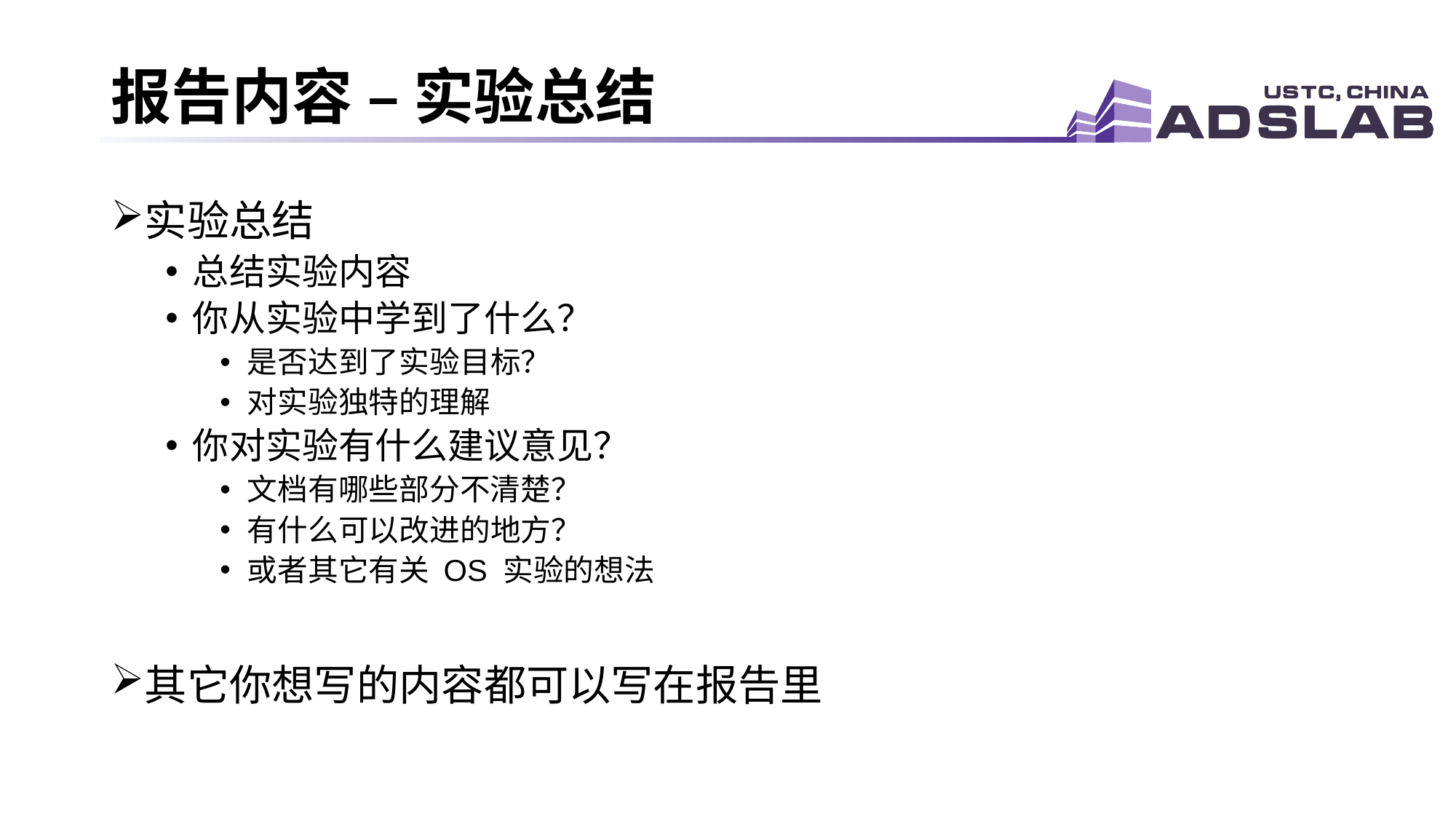

# 报告内容 – 实验总结
实验总结
总结实验内容
你从实验中学到了什么？
是否达到了实验目标？
对实验独特的理解
你对实验有什么建议意见？
文档有哪些部分不清楚？
有什么可以改进的地方？
或者其它有关 OS 实验的想法

其它你想写的内容都可以写在报告里